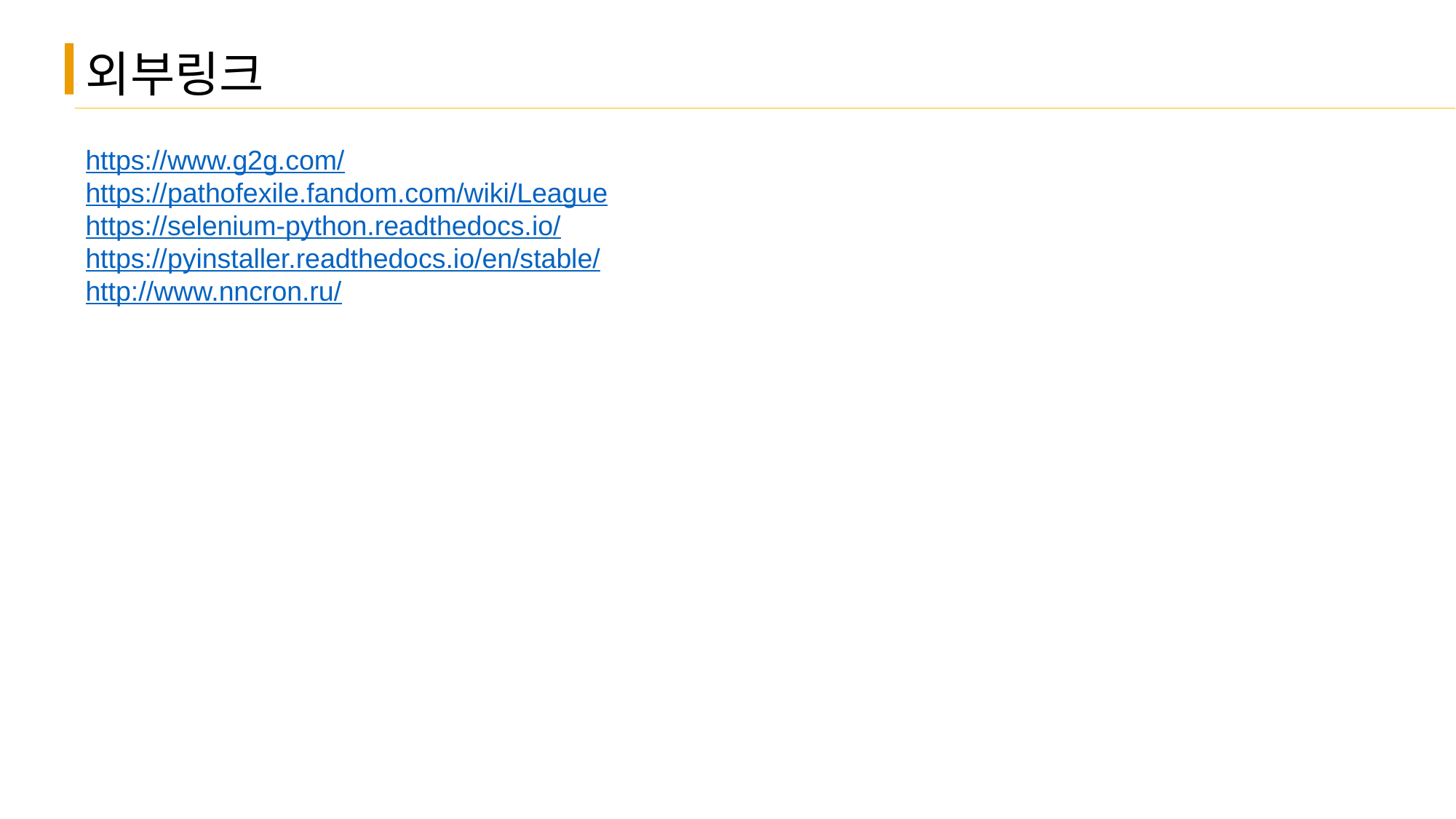

# 외부링크
https://www.g2g.com/
https://pathofexile.fandom.com/wiki/League
https://selenium-python.readthedocs.io/
https://pyinstaller.readthedocs.io/en/stable/
http://www.nncron.ru/